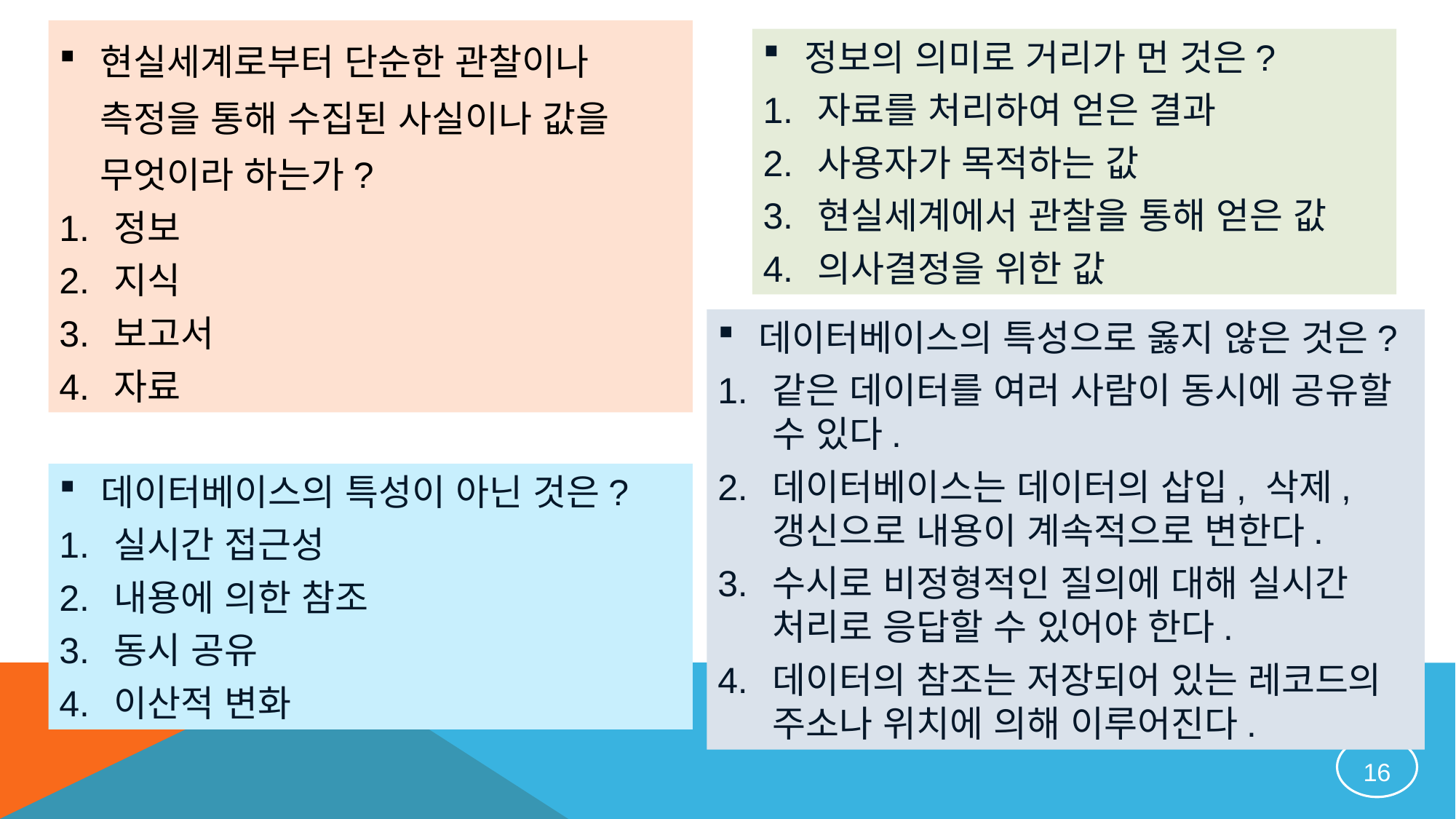

현실세계로부터 단순한 관찰이나 측정을 통해 수집된 사실이나 값을 무엇이라 하는가?
정보
지식
보고서
자료
정보의 의미로 거리가 먼 것은?
자료를 처리하여 얻은 결과
사용자가 목적하는 값
현실세계에서 관찰을 통해 얻은 값
의사결정을 위한 값
데이터베이스의 특성으로 옳지 않은 것은?
같은 데이터를 여러 사람이 동시에 공유할 수 있다.
데이터베이스는 데이터의 삽입, 삭제, 갱신으로 내용이 계속적으로 변한다.
수시로 비정형적인 질의에 대해 실시간 처리로 응답할 수 있어야 한다.
데이터의 참조는 저장되어 있는 레코드의 주소나 위치에 의해 이루어진다.
데이터베이스의 특성이 아닌 것은?
실시간 접근성
내용에 의한 참조
동시 공유
이산적 변화
16